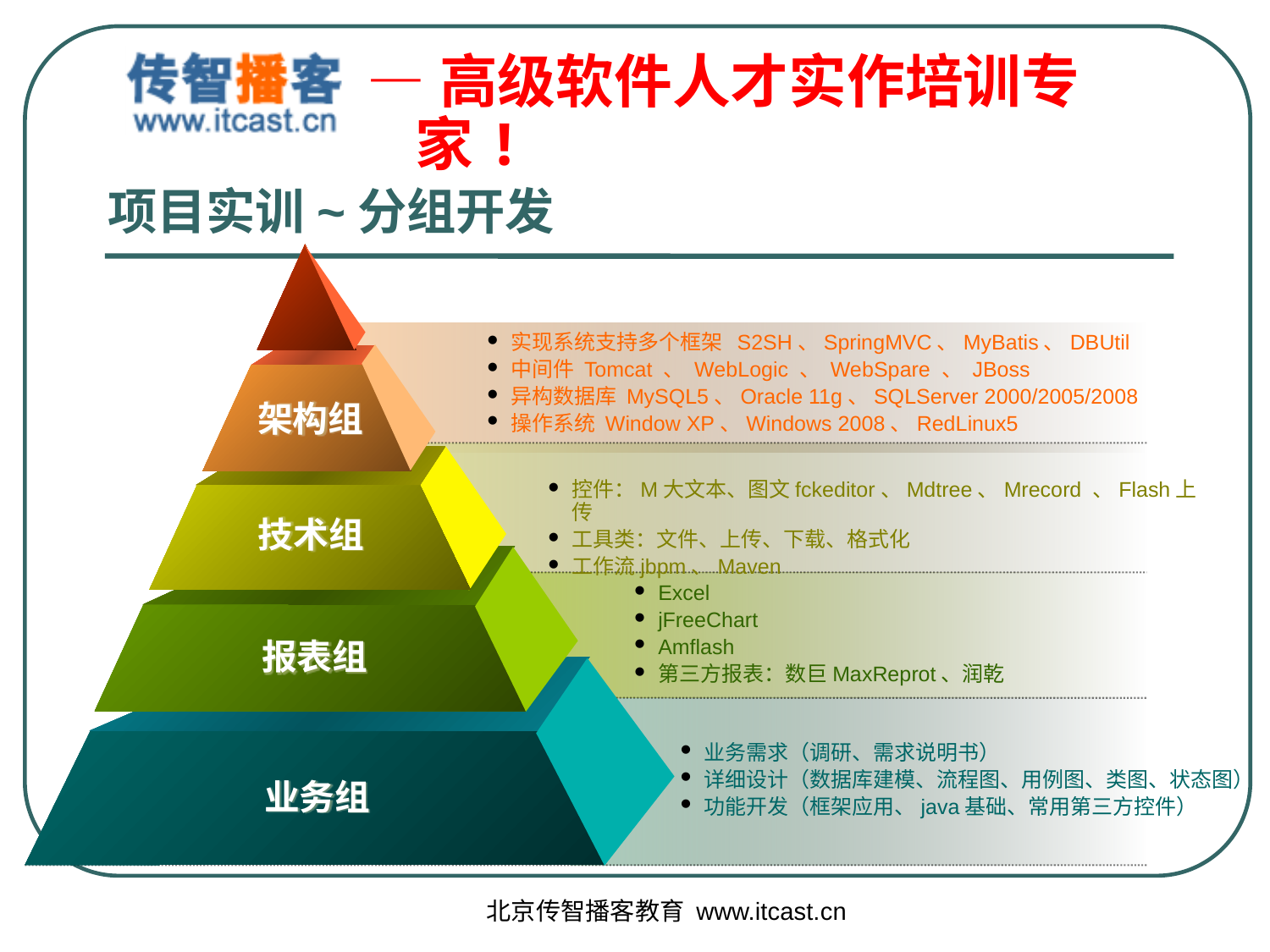

# 项目实训~分组开发

实现系统支持多个框架  S2SH、SpringMVC、MyBatis、DBUtil
中间件 Tomcat 、 WebLogic 、 WebSpare 、 JBoss
异构数据库 MySQL5、Oracle 11g、SQLServer 2000/2005/2008
操作系统 Window XP、Windows 2008、RedLinux5
架构组

控件：M大文本、图文fckeditor、Mdtree、Mrecord 、Flash上传
工具类：文件、上传、下载、格式化
工作流jbpm、Maven
技术组

Excel
jFreeChart
Amflash
第三方报表：数巨MaxReprot、润乾
报表组

业务需求（调研、需求说明书）
详细设计（数据库建模、流程图、用例图、类图、状态图）
功能开发（框架应用、java基础、常用第三方控件）
业务组

北京传智播客教育 www.itcast.cn